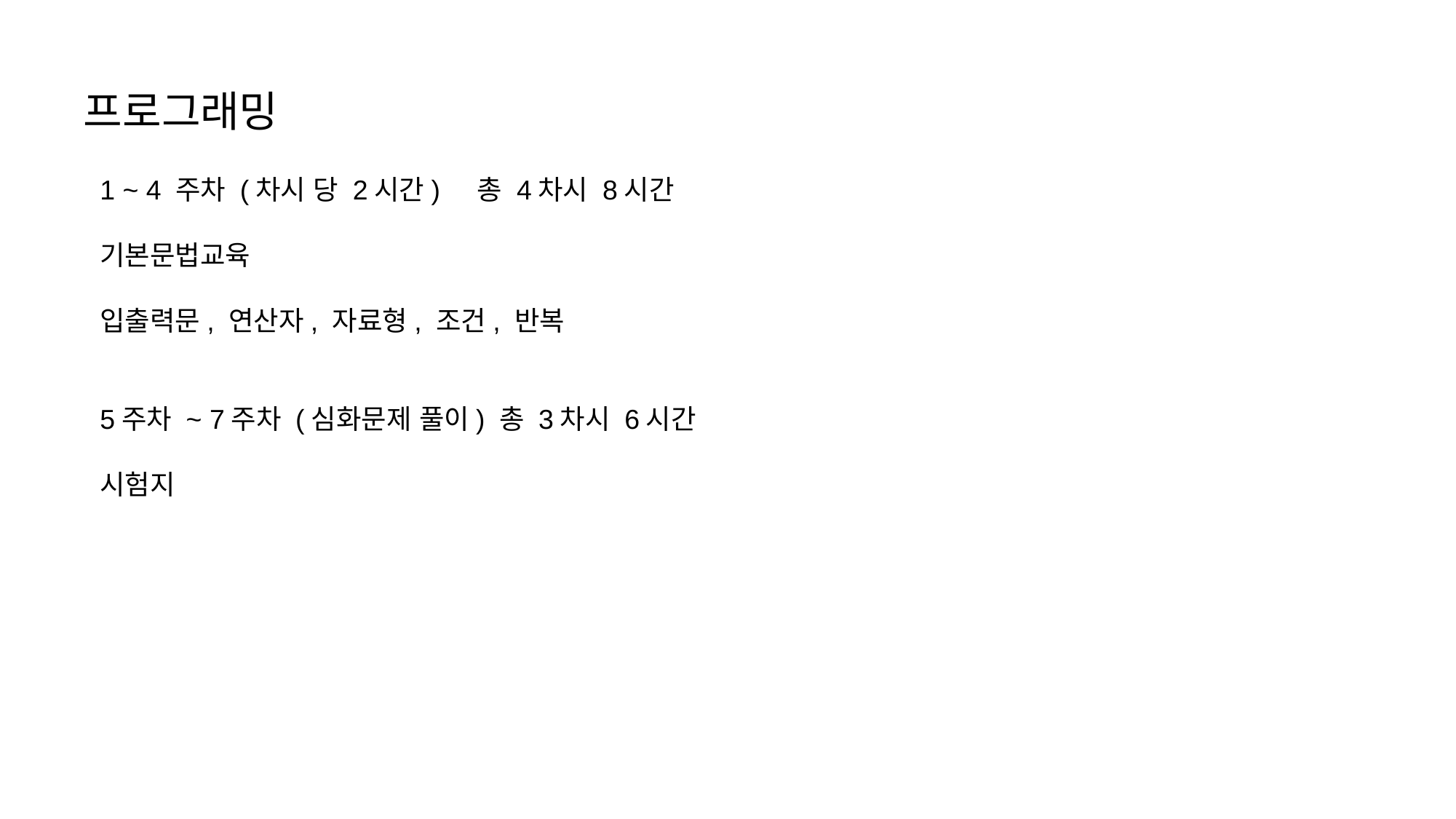

프로그래밍
1 ~ 4 주차 (차시 당 2시간)    총 4차시 8시간

기본문법교육

입출력문, 연산자, 자료형, 조건, 반복

5주차 ~ 7주차 (심화문제 풀이) 총 3차시 6시간

시험지